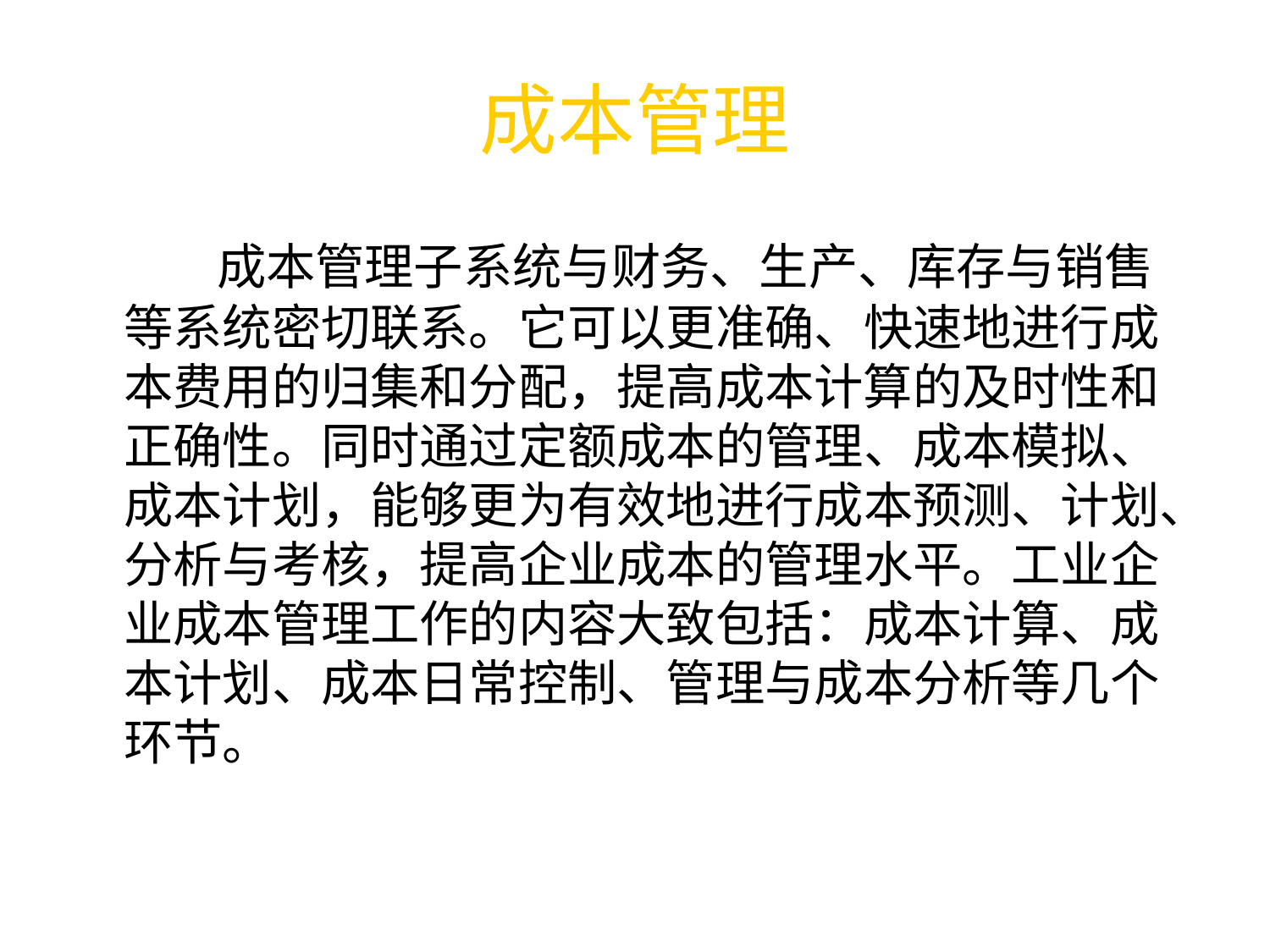

# 成本管理
          成本管理子系统与财务、生产、库存与销售等系统密切联系。它可以更准确、快速地进行成本费用的归集和分配，提高成本计算的及时性和正确性。同时通过定额成本的管理、成本模拟、成本计划，能够更为有效地进行成本预测、计划、分析与考核，提高企业成本的管理水平。工业企业成本管理工作的内容大致包括：成本计算、成本计划、成本日常控制、管理与成本分析等几个环节。